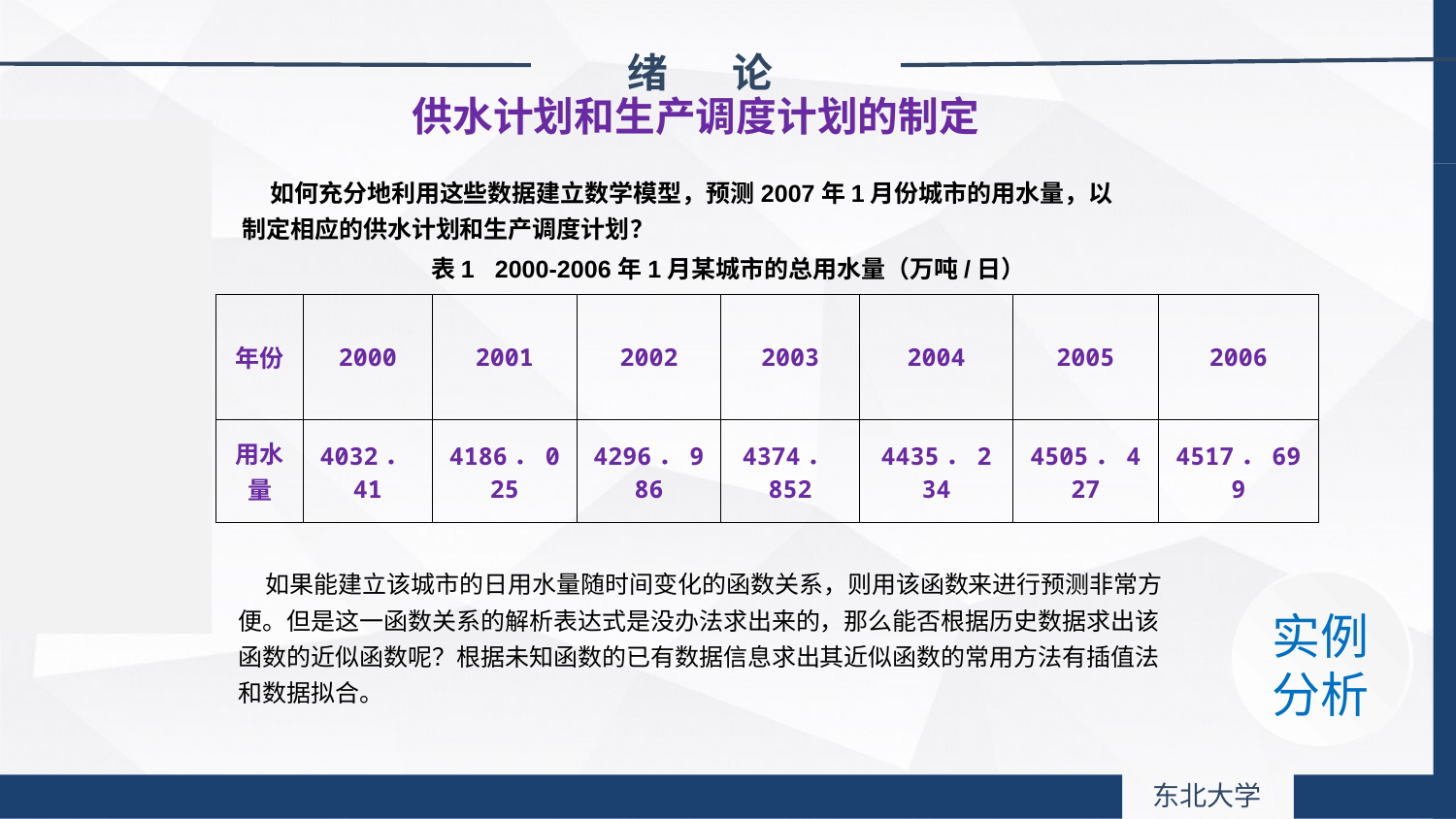

绪       论
                           供水计划和生产调度计划的制定

    如何充分地利用这些数据建立数学模型，预测2007年1月份城市的用水量，以制定相应的供水计划和生产调度计划？
表1   2000-2006年1月某城市的总用水量（万吨/日）
| 年份 | 2000 | 2001 | 2002 | 2003 | 2004 | 2005 | 2006 |
| --- | --- | --- | --- | --- | --- | --- | --- |
| 用水量 | 4032．41 | 4186．025 | 4296．986 | 4374．852 | 4435．234 | 4505．427 | 4517．699 |
    如果能建立该城市的日用水量随时间变化的函数关系，则用该函数来进行预测非常方便。但是这一函数关系的解析表达式是没办法求出来的，那么能否根据历史数据求出该函数的近似函数呢？根据未知函数的已有数据信息求出其近似函数的常用方法有插值法和数据拟合。

对象
内容

实例
分析